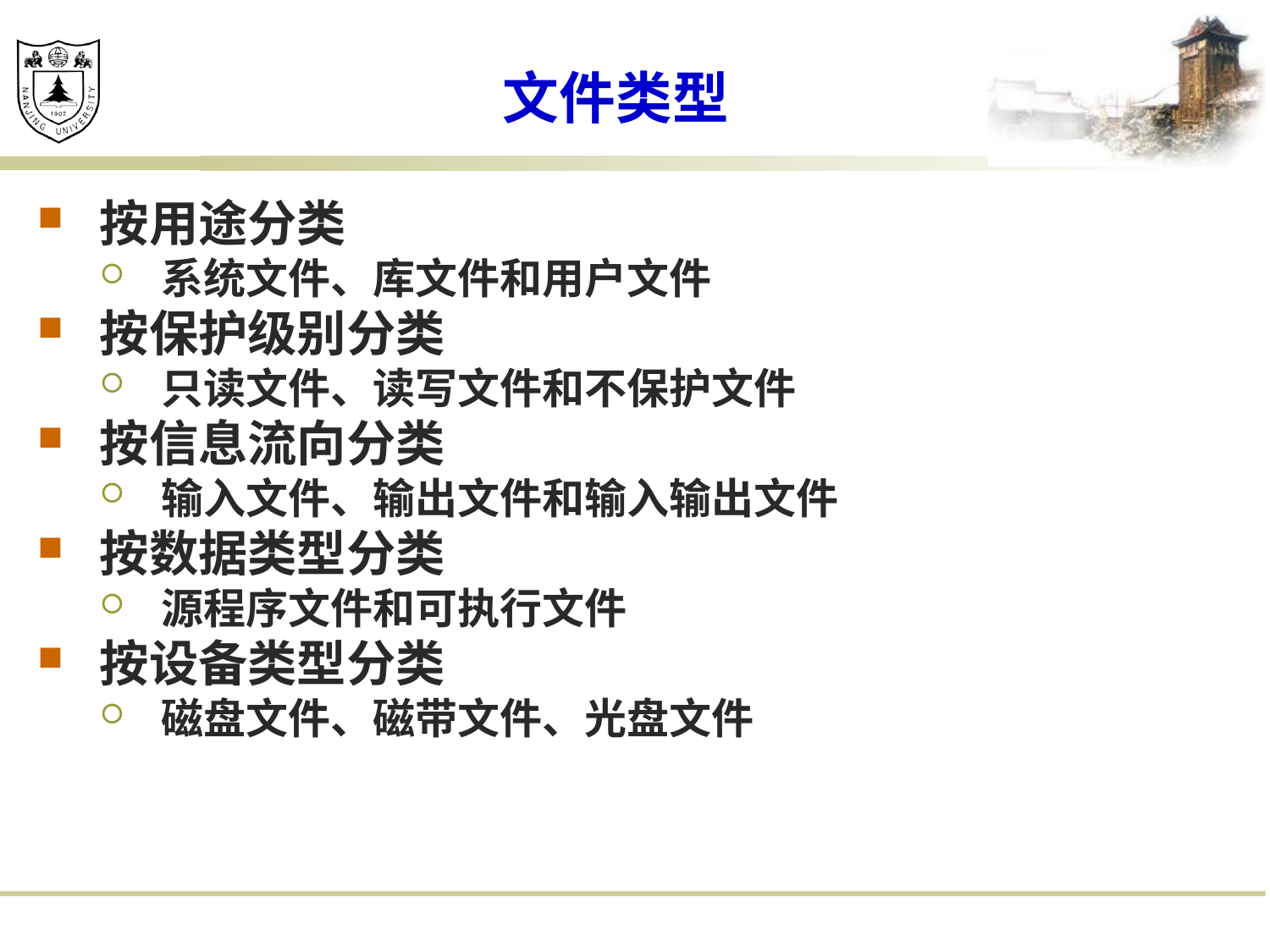

# 文件类型
按用途分类
系统文件、库文件和用户文件
按保护级别分类
只读文件、读写文件和不保护文件
按信息流向分类
输入文件、输出文件和输入输出文件
按数据类型分类
源程序文件和可执行文件
按设备类型分类
磁盘文件、磁带文件、光盘文件